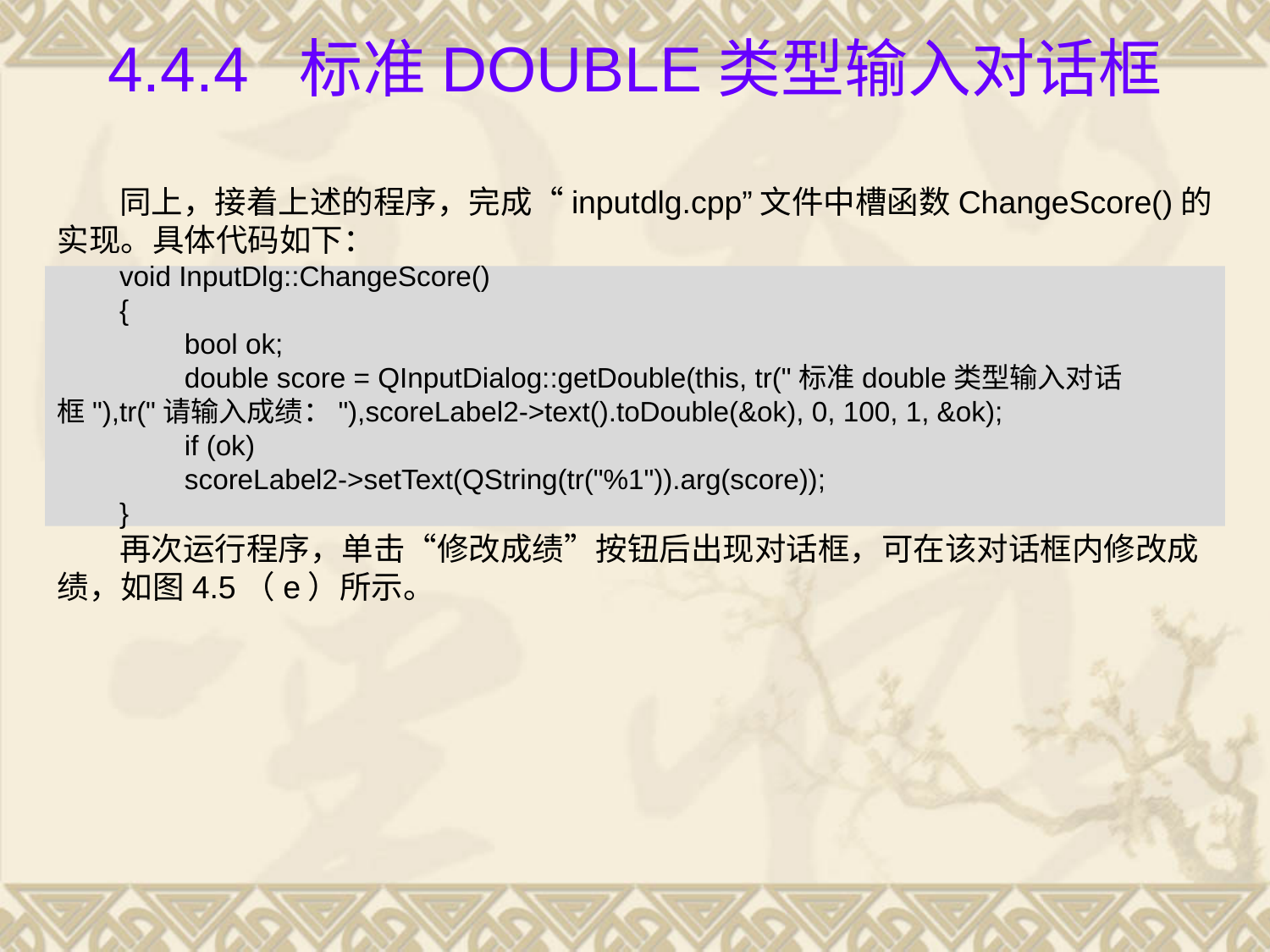

# 4.4.4  标准double类型输入对话框
同上，接着上述的程序，完成“inputdlg.cpp”文件中槽函数ChangeScore()的实现。具体代码如下：
void InputDlg::ChangeScore()
{
    	bool ok;
    	double score = QInputDialog::getDouble(this, tr("标准double类型输入对话框"),tr("请输入成绩："),scoreLabel2->text().toDouble(&ok), 0, 100, 1, &ok);
  	if (ok)
	scoreLabel2->setText(QString(tr("%1")).arg(score));
}
再次运行程序，单击“修改成绩”按钮后出现对话框，可在该对话框内修改成绩，如图4.5（e）所示。